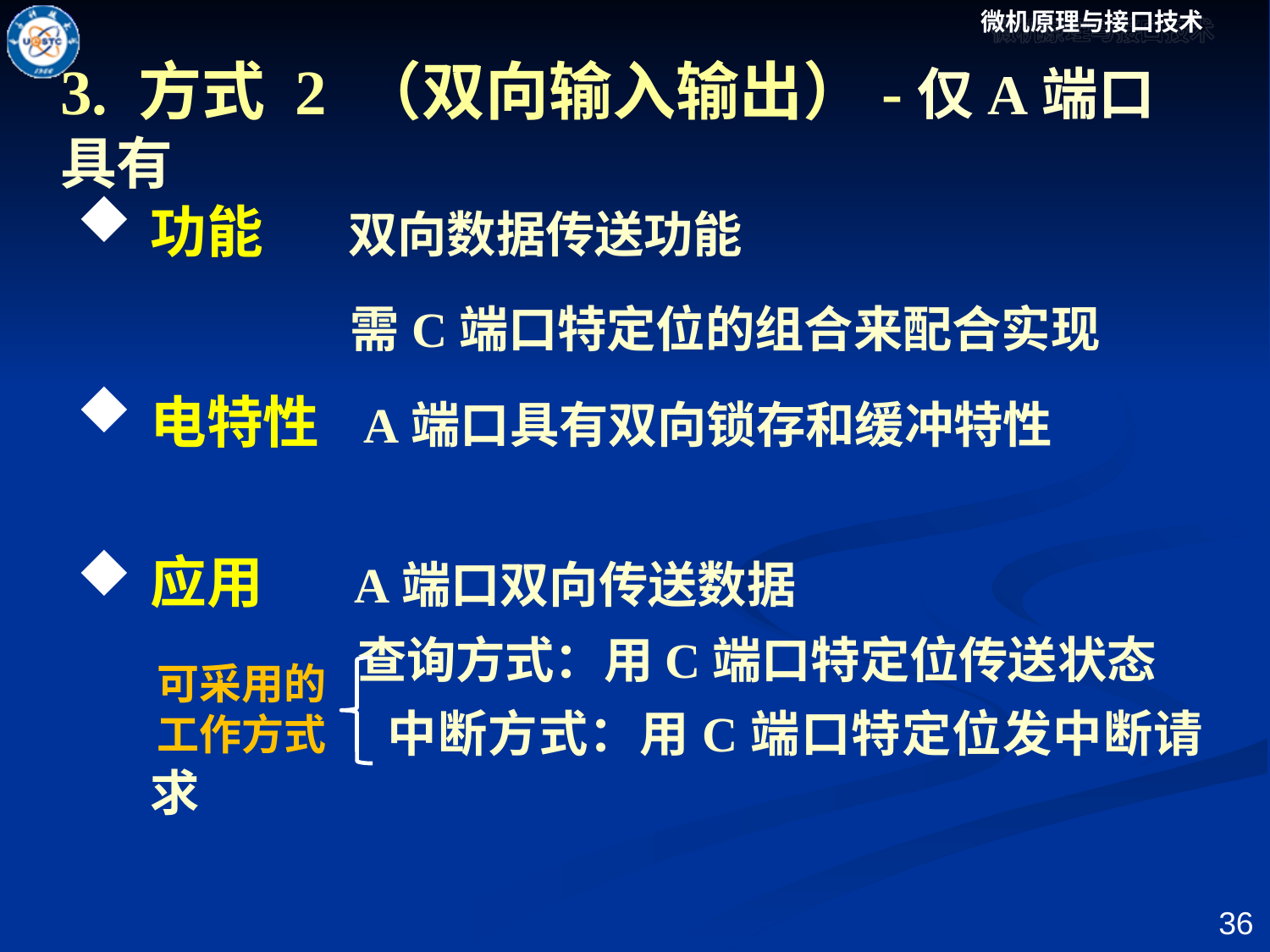

3. 方式 2 （双向输入输出）-仅A端口具有
功能      双向数据传送功能
                  需C端口特定位的组合来配合实现
电特性  A端口具有双向锁存和缓冲特性

应用      A端口双向传送数据
                        查询方式：用C端口特定位传送状态
                        中断方式：用C端口特定位发中断请求

可采用的工作方式